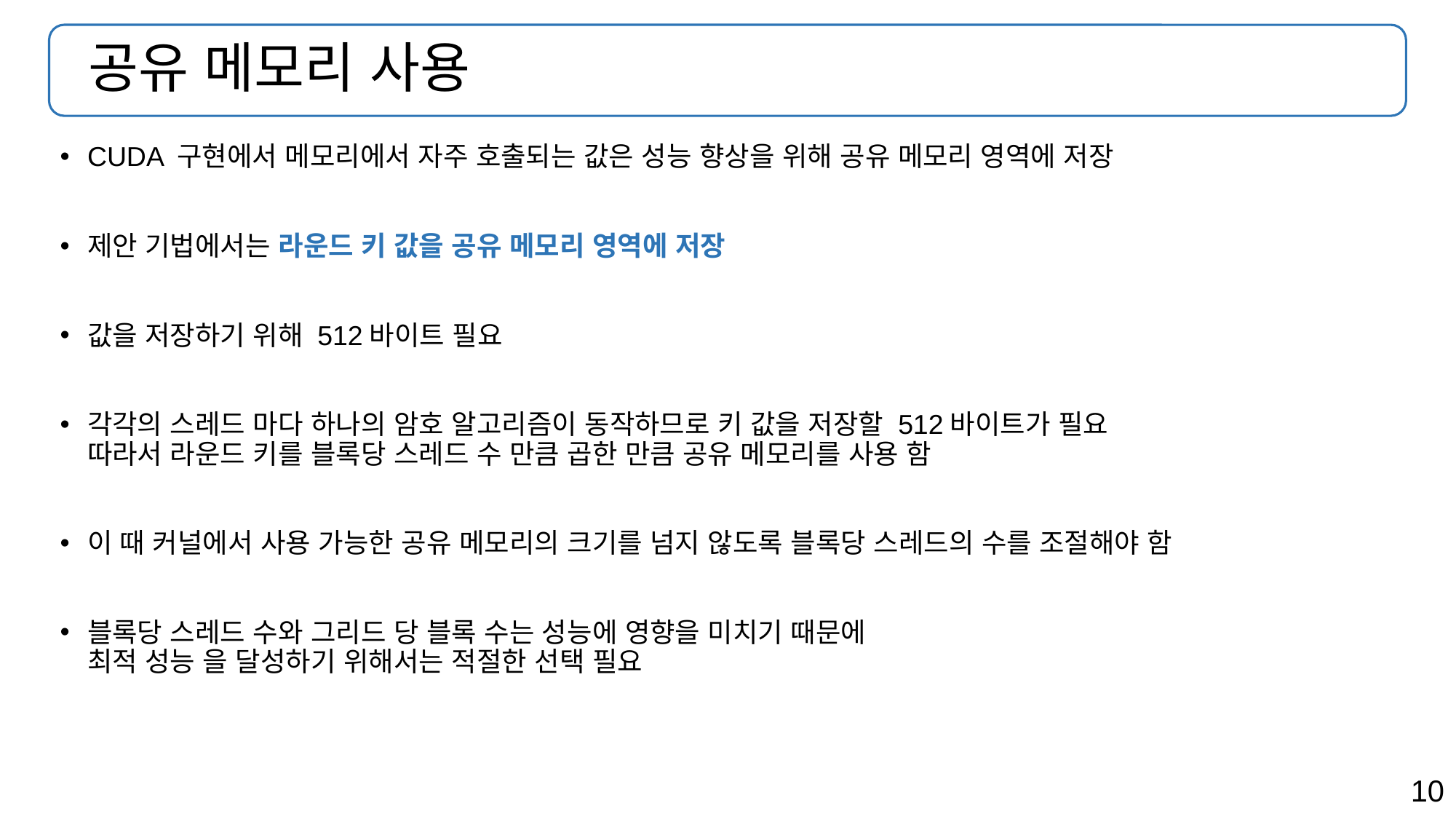

# 공유 메모리 사용
CUDA 구현에서 메모리에서 자주 호출되는 값은 성능 향상을 위해 공유 메모리 영역에 저장

제안 기법에서는 라운드 키 값을 공유 메모리 영역에 저장

값을 저장하기 위해 512바이트 필요

각각의 스레드 마다 하나의 암호 알고리즘이 동작하므로 키 값을 저장할 512바이트가 필요
따라서 라운드 키를 블록당 스레드 수 만큼 곱한 만큼 공유 메모리를 사용 함

이 때 커널에서 사용 가능한 공유 메모리의 크기를 넘지 않도록 블록당 스레드의 수를 조절해야 함

블록당 스레드 수와 그리드 당 블록 수는 성능에 영향을 미치기 때문에
최적 성능 을 달성하기 위해서는 적절한 선택 필요